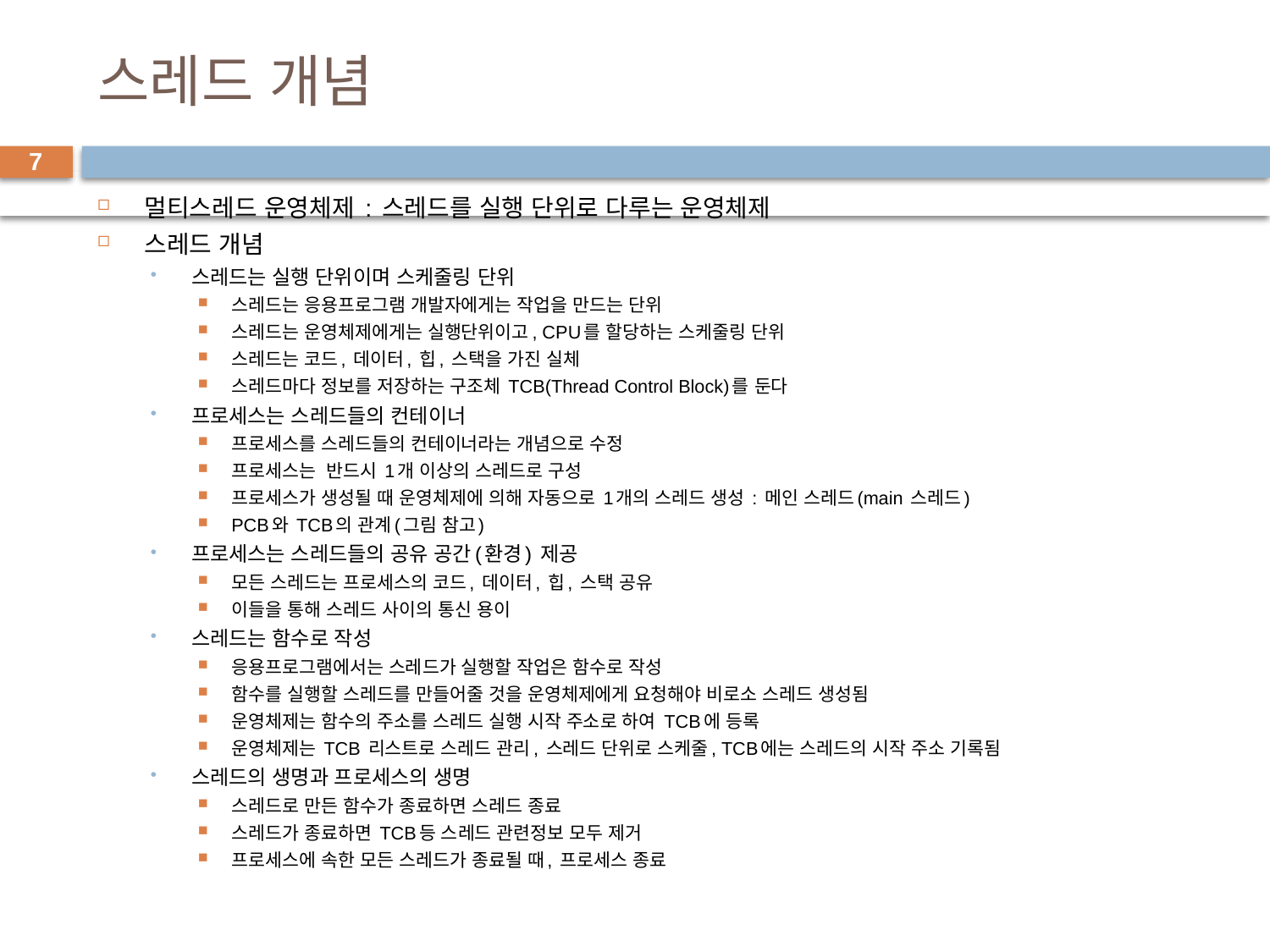

# 스레드 개념
7
멀티스레드 운영체제 : 스레드를 실행 단위로 다루는 운영체제
스레드 개념
스레드는 실행 단위이며 스케줄링 단위
스레드는 응용프로그램 개발자에게는 작업을 만드는 단위
스레드는 운영체제에게는 실행단위이고, CPU를 할당하는 스케줄링 단위
스레드는 코드, 데이터, 힙, 스택을 가진 실체
스레드마다 정보를 저장하는 구조체 TCB(Thread Control Block)를 둔다
프로세스는 스레드들의 컨테이너
프로세스를 스레드들의 컨테이너라는 개념으로 수정
프로세스는  반드시 1개 이상의 스레드로 구성
프로세스가 생성될 때 운영체제에 의해 자동으로 1개의 스레드 생성 : 메인 스레드(main 스레드)
PCB와 TCB의 관계(그림 참고)
프로세스는 스레드들의 공유 공간(환경) 제공
모든 스레드는 프로세스의 코드, 데이터, 힙, 스택 공유
이들을 통해 스레드 사이의 통신 용이
스레드는 함수로 작성
응용프로그램에서는 스레드가 실행할 작업은 함수로 작성
함수를 실행할 스레드를 만들어줄 것을 운영체제에게 요청해야 비로소 스레드 생성됨
운영체제는 함수의 주소를 스레드 실행 시작 주소로 하여 TCB에 등록
운영체제는 TCB 리스트로 스레드 관리, 스레드 단위로 스케줄, TCB에는 스레드의 시작 주소 기록됨
스레드의 생명과 프로세스의 생명
스레드로 만든 함수가 종료하면 스레드 종료
스레드가 종료하면 TCB등 스레드 관련정보 모두 제거
프로세스에 속한 모든 스레드가 종료될 때, 프로세스 종료